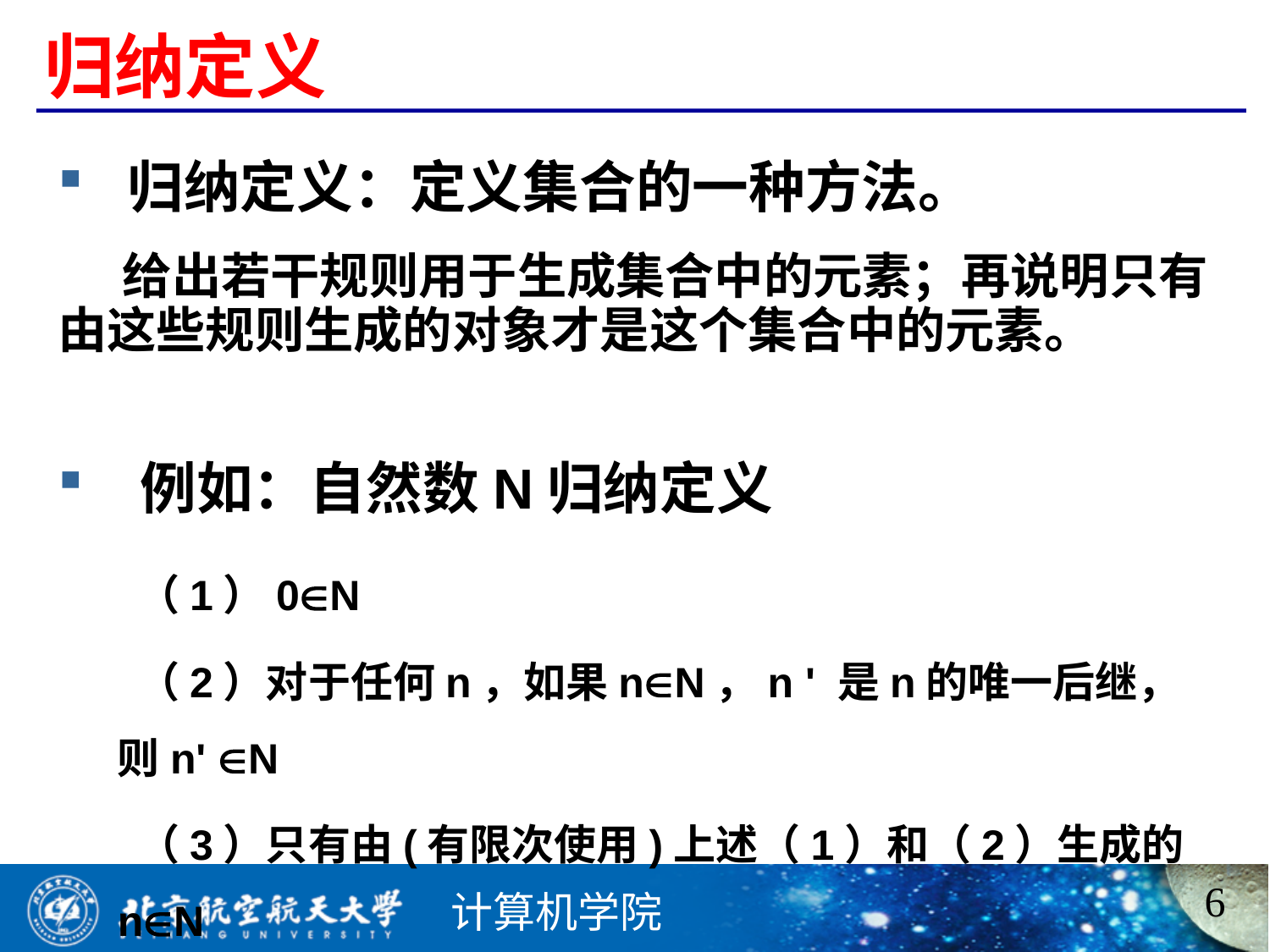

# 归纳定义
 归纳定义：定义集合的一种方法。
    给出若干规则用于生成集合中的元素；再说明只有由这些规则生成的对象才是这个集合中的元素。

  例如：自然数N归纳定义
 （1）0∈N
 （2）对于任何n，如果n∈N，n ' 是n的唯一后继， 则n' ∈N
 （3）只有由(有限次使用)上述（1）和（2）生成的n∈N